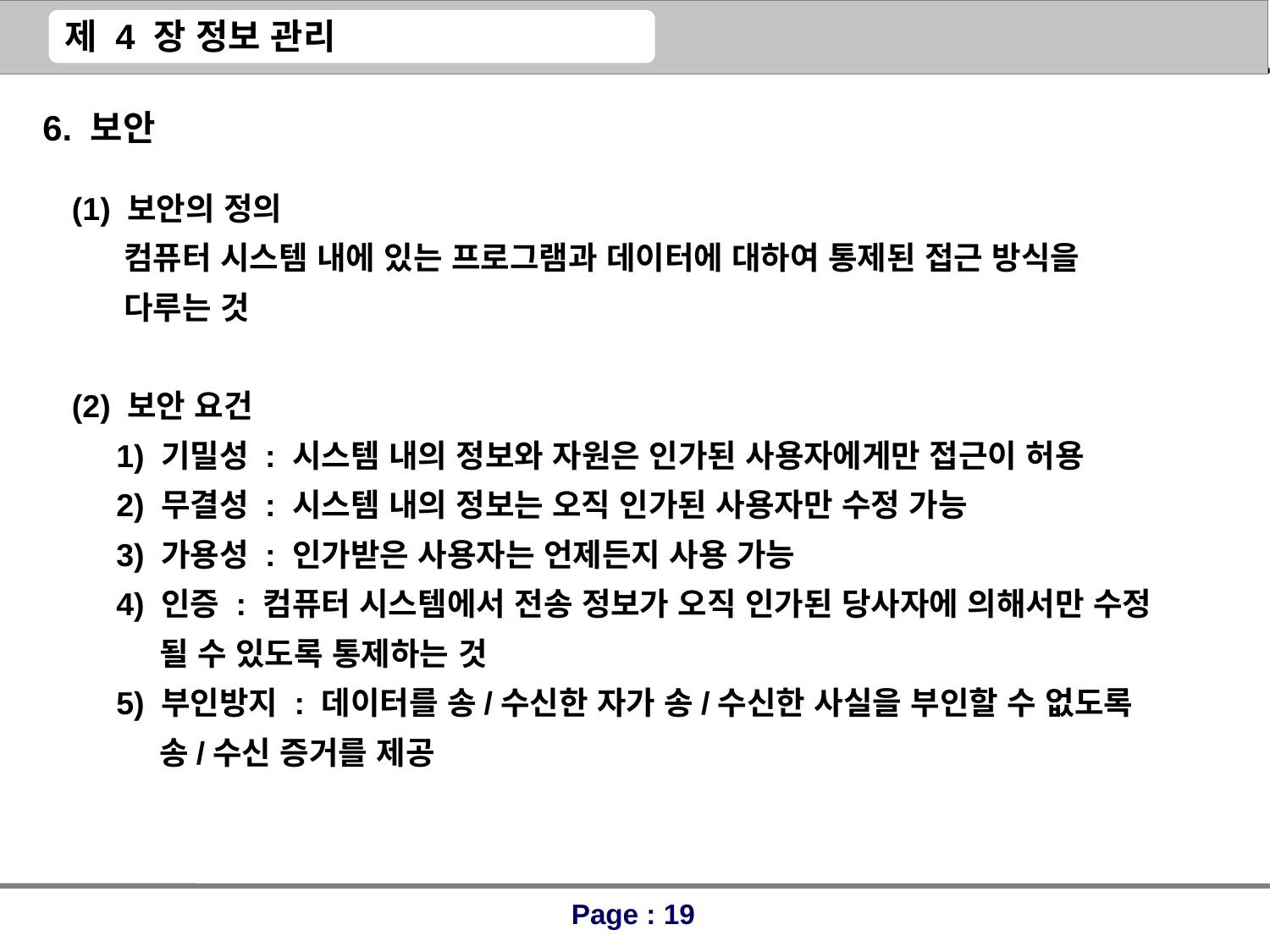

6. 보안
(1) 보안의 정의
     컴퓨터 시스템 내에 있는 프로그램과 데이터에 대하여 통제된 접근 방식을
     다루는 것

(2) 보안 요건
     1) 기밀성 : 시스템 내의 정보와 자원은 인가된 사용자에게만 접근이 허용
     2) 무결성 : 시스템 내의 정보는 오직 인가된 사용자만 수정 가능
     3) 가용성 : 인가받은 사용자는 언제든지 사용 가능
     4) 인증 : 컴퓨터 시스템에서 전송 정보가 오직 인가된 당사자에 의해서만 수정
         될 수 있도록 통제하는 것
     5) 부인방지 : 데이터를 송/수신한 자가 송/수신한 사실을 부인할 수 없도록
         송/수신 증거를 제공
Page : 19